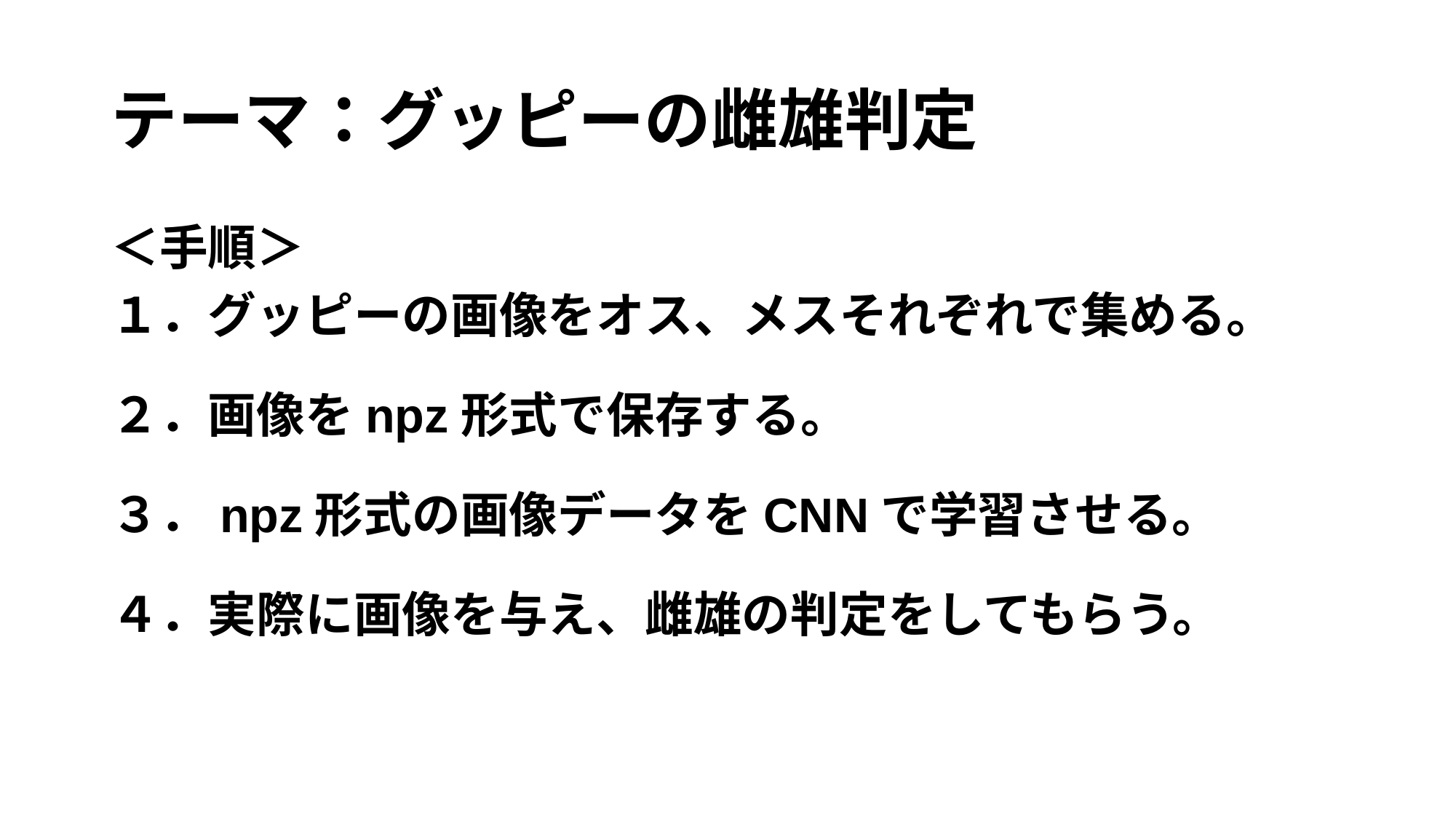

# テーマ：グッピーの雌雄判定
＜手順＞
１．グッピーの画像をオス、メスそれぞれで集める。

２．画像をnpz形式で保存する。

３．npz形式の画像データをCNNで学習させる。

４．実際に画像を与え、雌雄の判定をしてもらう。